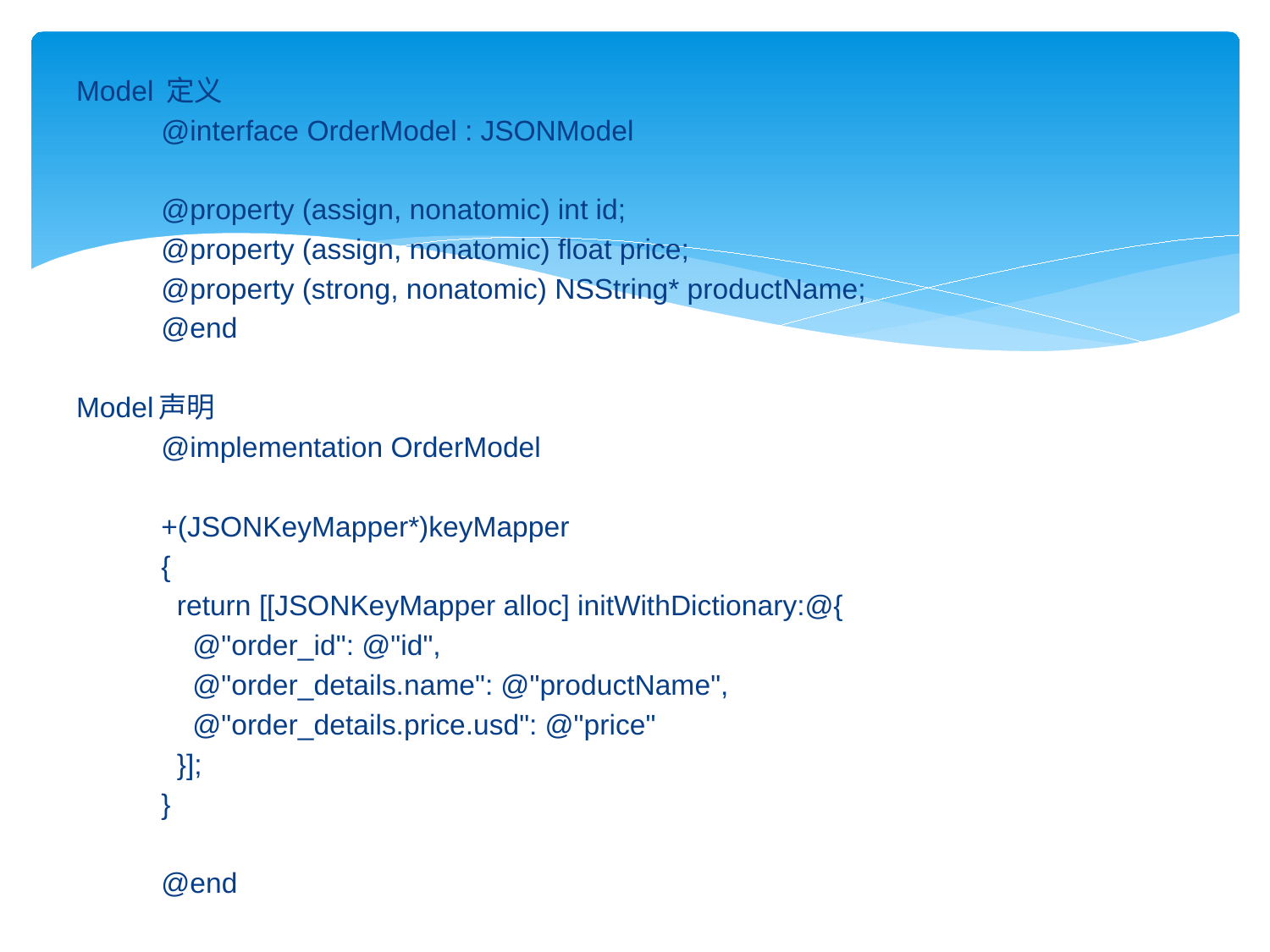

Model 定义
	@interface OrderModel : JSONModel

	@property (assign, nonatomic) int id;
	@property (assign, nonatomic) float price;
	@property (strong, nonatomic) NSString* productName;
	@end

Model声明
	@implementation OrderModel

	+(JSONKeyMapper*)keyMapper
	{
	  return [[JSONKeyMapper alloc] initWithDictionary:@{
	    @"order_id": @"id",
	    @"order_details.name": @"productName",
	    @"order_details.price.usd": @"price"
	  }];
	}

	@end